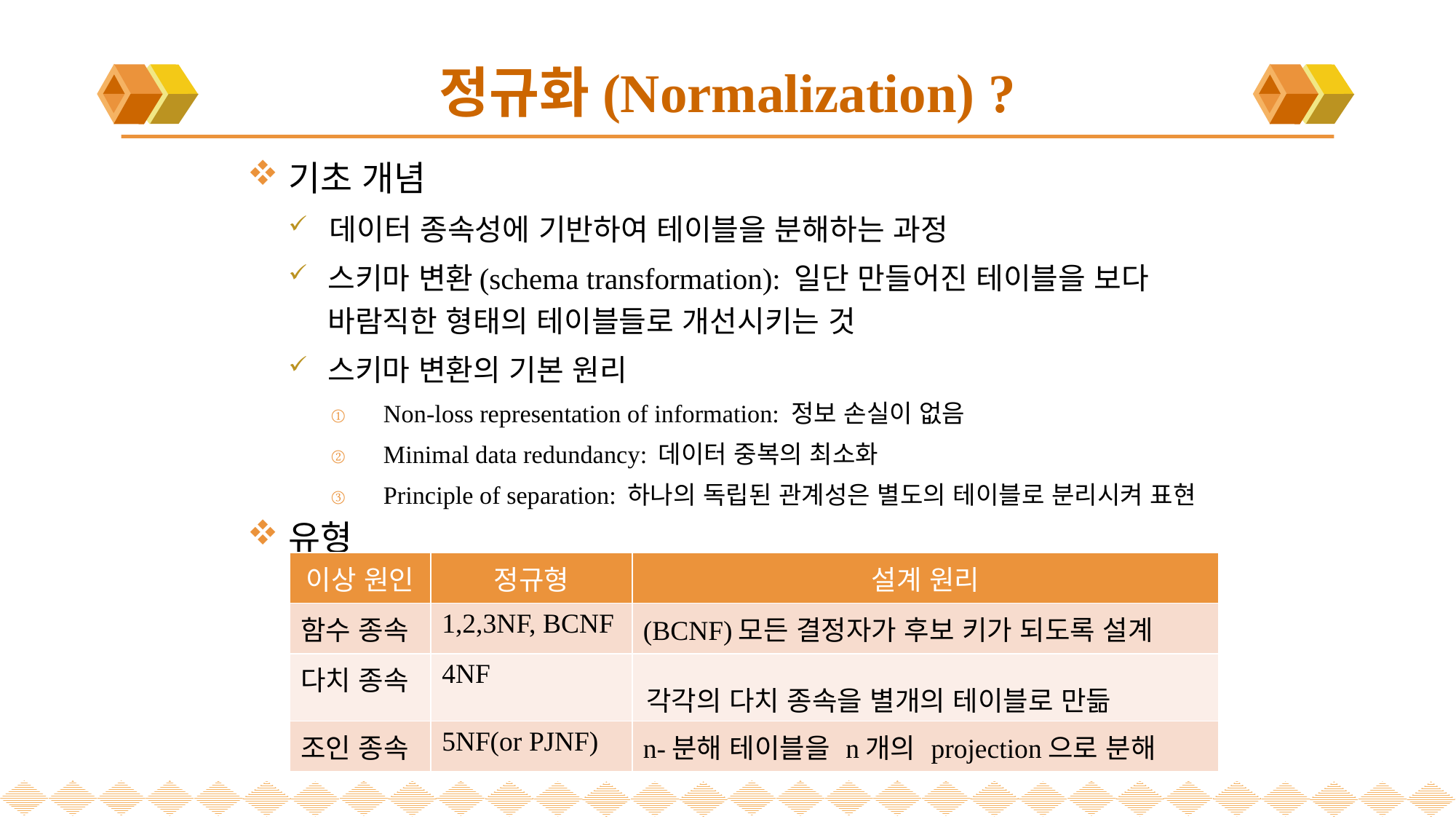

# 정규화(Normalization) ?
기초 개념
데이터 종속성에 기반하여 테이블을 분해하는 과정
스키마 변환(schema transformation): 일단 만들어진 테이블을 보다 바람직한 형태의 테이블들로 개선시키는 것
스키마 변환의 기본 원리
Non-loss representation of information: 정보 손실이 없음
Minimal data redundancy: 데이터 중복의 최소화
Principle of separation: 하나의 독립된 관계성은 별도의 테이블로 분리시켜 표현
유형
| 이상 원인 | 정규형 | 설계 원리 |
| --- | --- | --- |
| 함수 종속 | 1,2,3NF, BCNF | (BCNF)모든 결정자가 후보 키가 되도록 설계 |
| 다치 종속 | 4NF | 각각의 다치 종속을 별개의 테이블로 만듦 |
| 조인 종속 | 5NF(or PJNF) | n-분해 테이블을 n개의 projection으로 분해 |